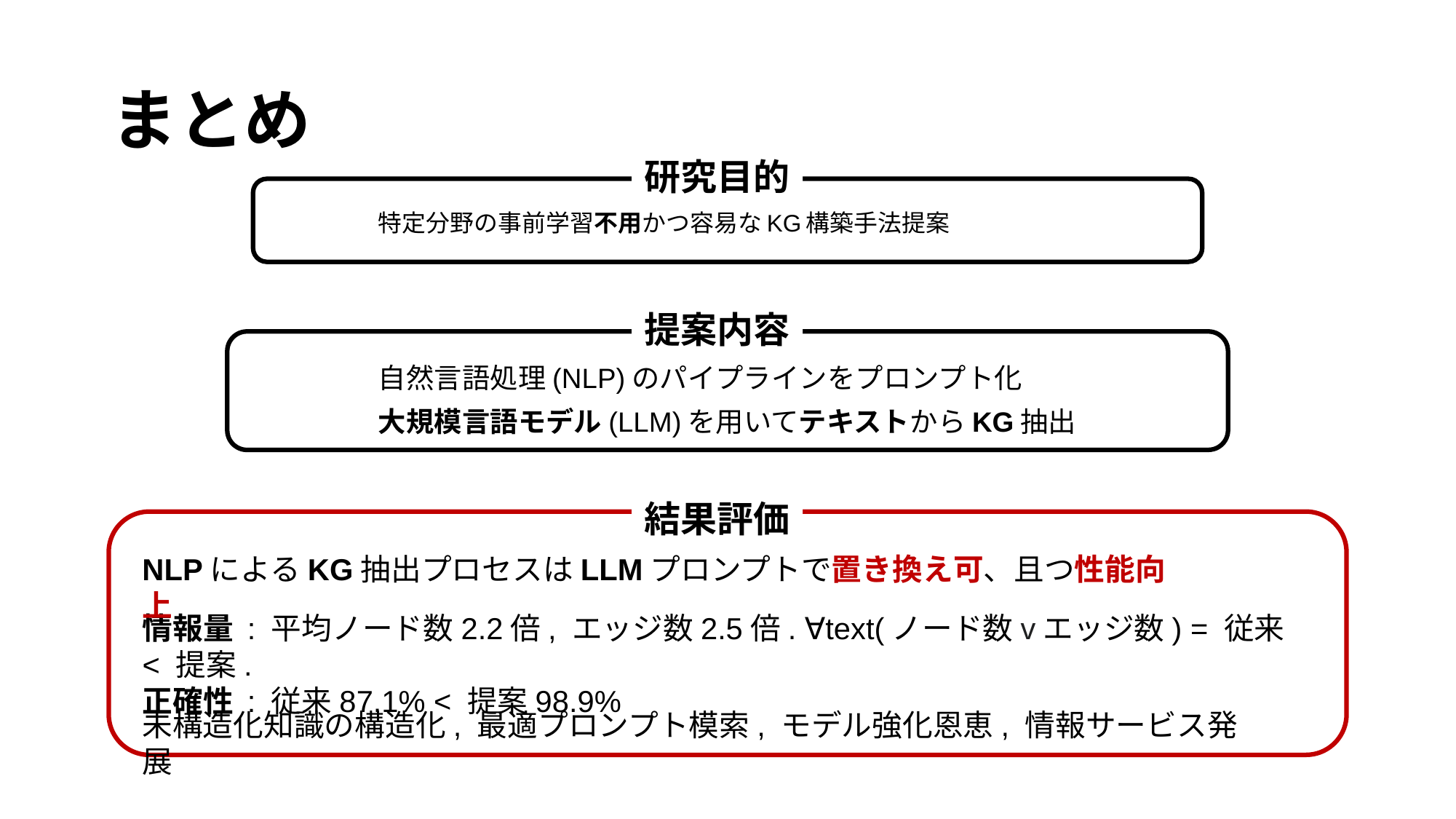

# まとめ
研究目的

特定分野の事前学習不用かつ容易なKG構築手法提案
提案内容

自然言語処理(NLP)のパイプラインをプロンプト化
大規模言語モデル(LLM)を用いてテキストからKG抽出
結果評価

NLPによるKG抽出プロセスはLLMプロンプトで置き換え可、且つ性能向上
情報量 : 平均ノード数2.2倍, エッジ数2.5倍. ∀text(ノード数vエッジ数) = 従来 < 提案.
正確性 : 従来87.1% < 提案98.9%
未構造化知識の構造化, 最適プロンプト模索, モデル強化恩恵, 情報サービス発展